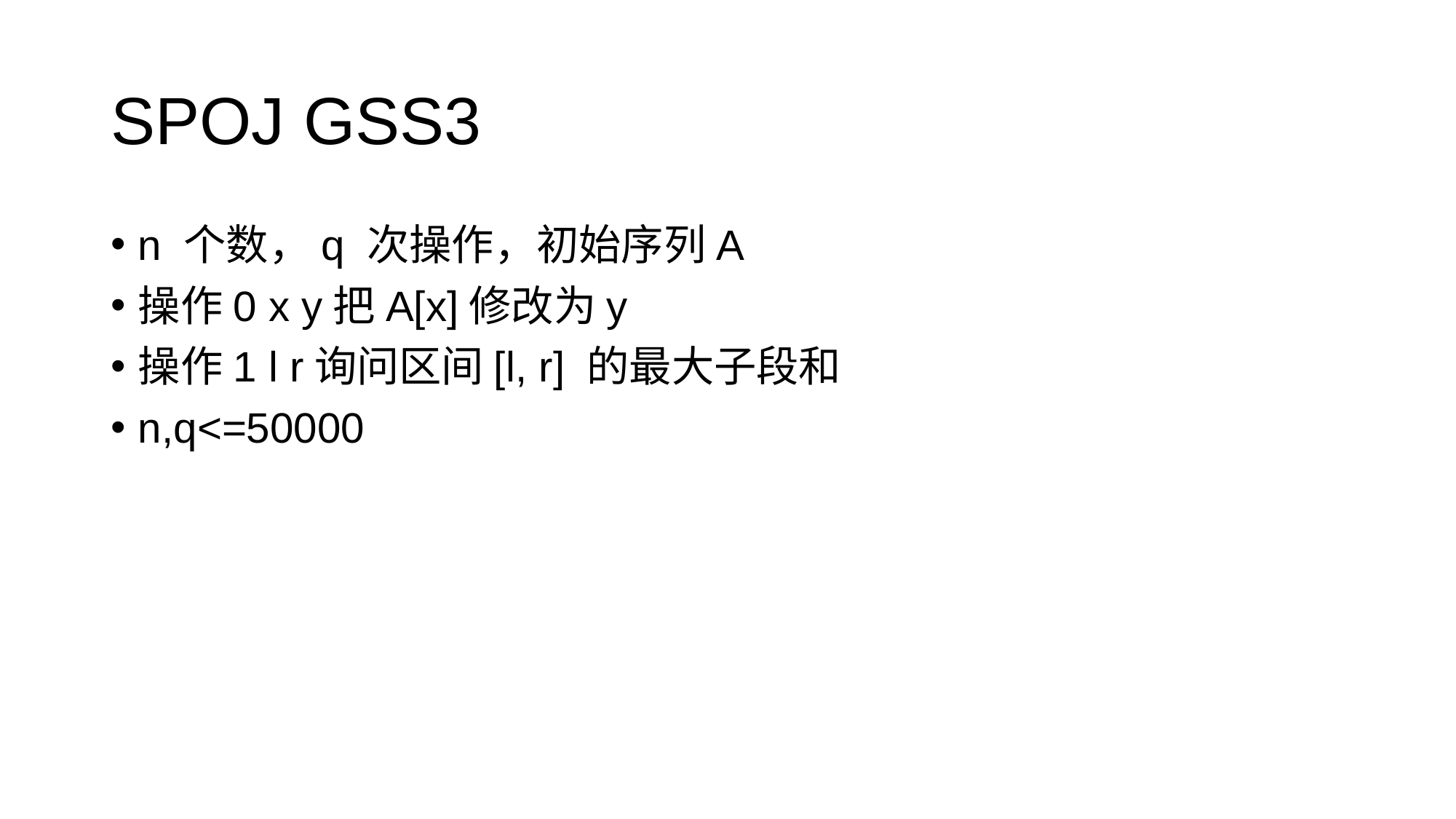

# SPOJ GSS3
n 个数，q 次操作，初始序列A
操作0 x y把A[x]修改为y
操作1 l r询问区间[l, r] 的最大子段和
n,q<=50000